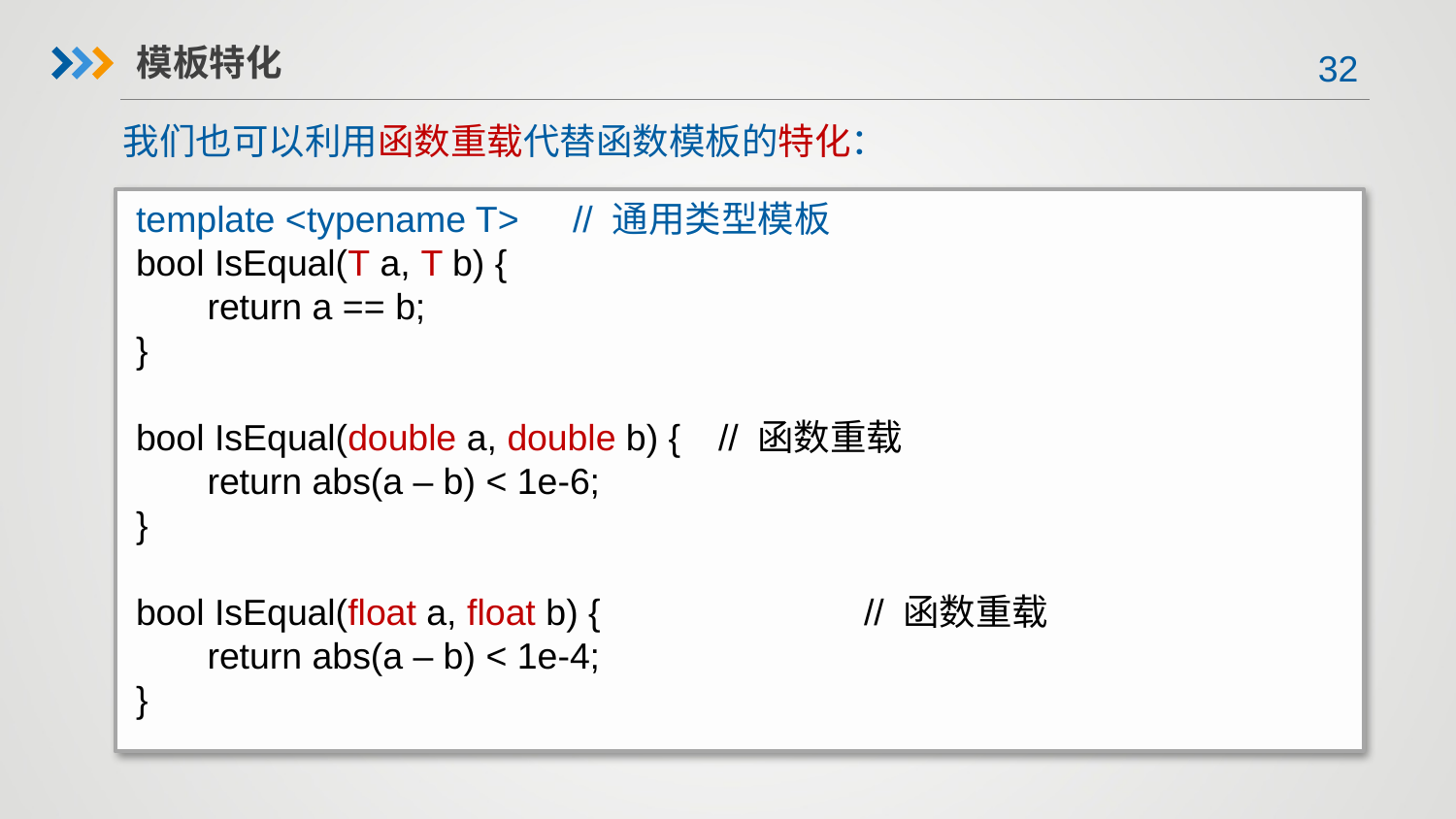

模板特化
我们也可以利用函数重载代替函数模板的特化：

template <typename T>	// 通用类型模板
bool IsEqual(T a, T b) {
       return a == b;
}

bool IsEqual(double a, double b) {	// 函数重载
       return abs(a – b) < 1e-6;
}

bool IsEqual(float a, float b) {		// 函数重载
       return abs(a – b) < 1e-4;
}